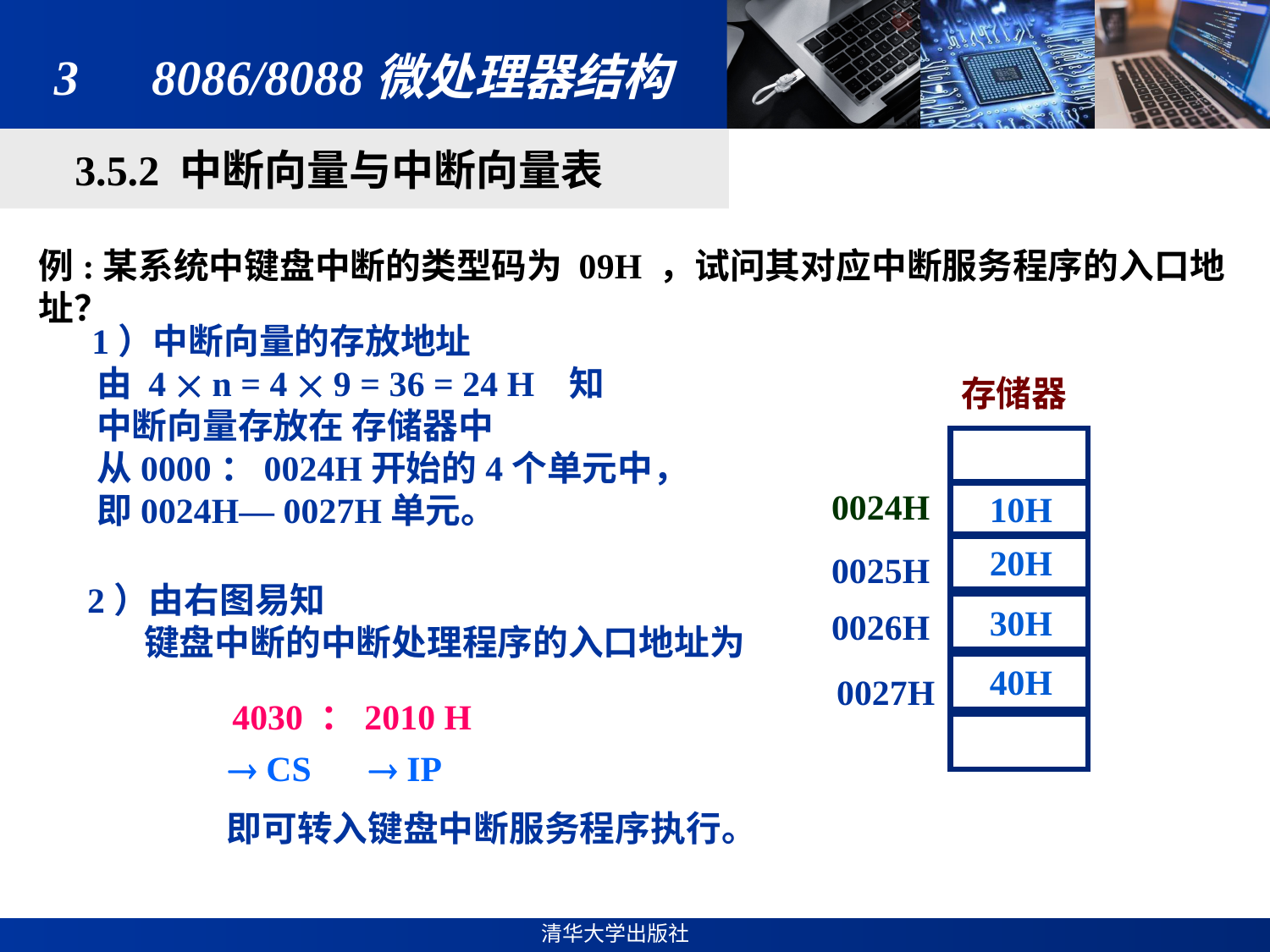

# 3　8086/8088微处理器结构
3.5.2 中断向量与中断向量表

例:某系统中键盘中断的类型码为 09H ，试问其对应中断服务程序的入口地址？
    1）中断向量的存放地址
    由 4 × n = 4 × 9 = 36 = 24 H   知
    中断向量存放在 存储器中
    从0000：0024H开始的4个单元中，
    即0024H— 0027H单元。
存储器

   10H
   20H
   30H
   40H

0024H
0025H
0026H
0027H
2）由右图易知
      键盘中断的中断处理程序的入口地址为

4030 ：2010 H
→ CS
→ IP
即可转入键盘中断服务程序执行。